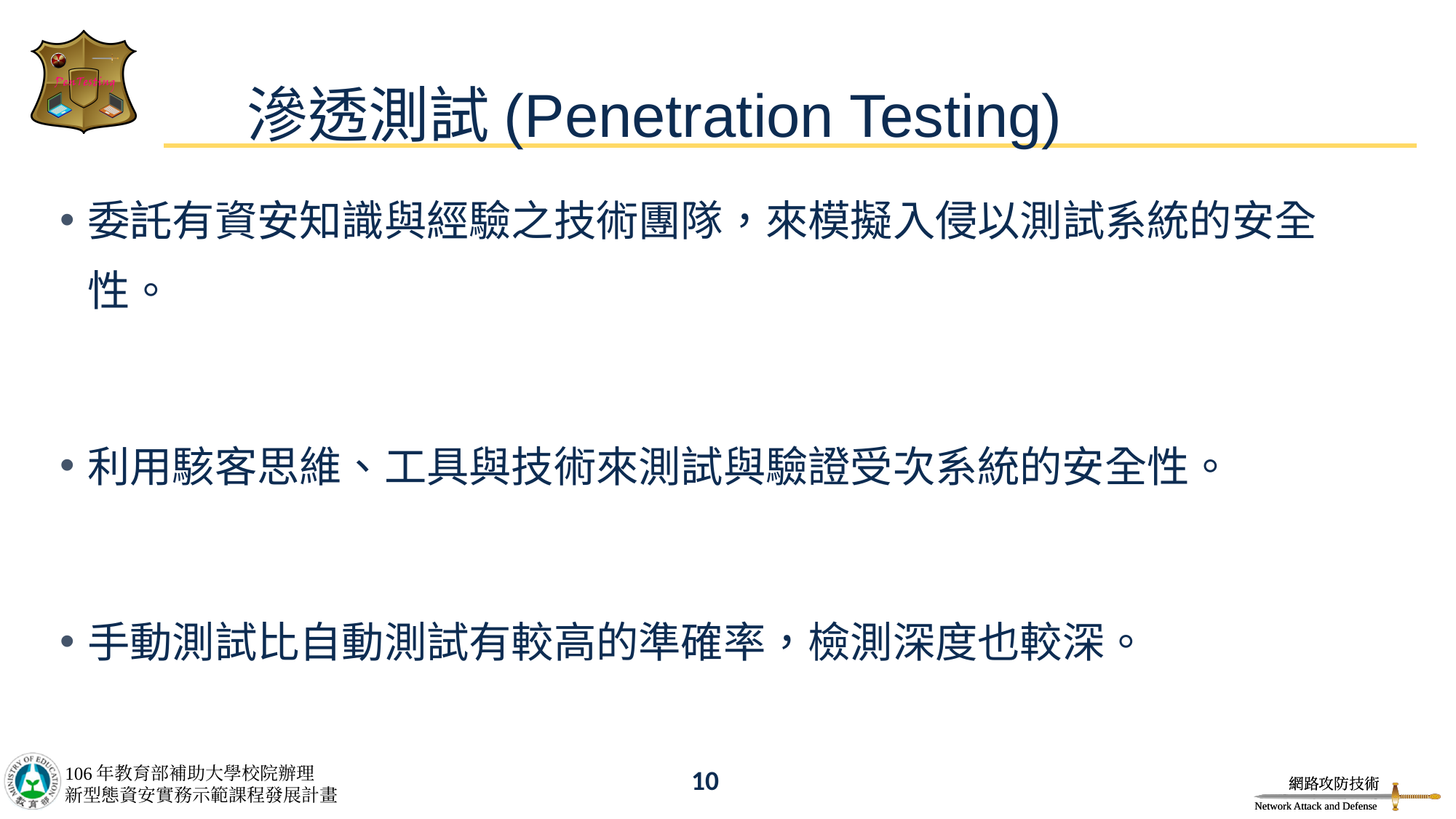

# 滲透測試(Penetration Testing)
委託有資安知識與經驗之技術團隊，來模擬入侵以測試系統的安全性。

利用駭客思維、工具與技術來測試與驗證受次系統的安全性。

手動測試比自動測試有較高的準確率，檢測深度也較深。